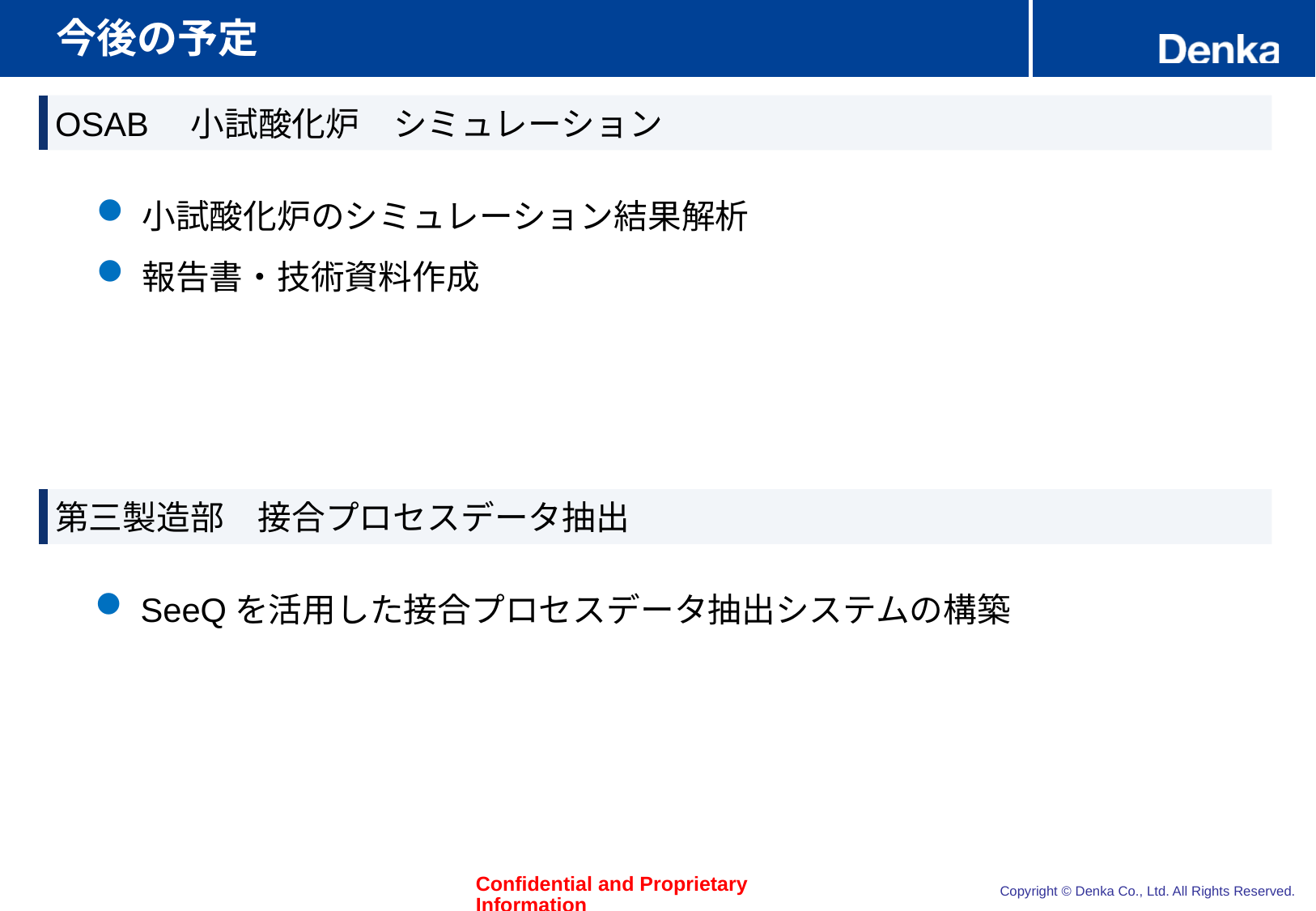

# 今後の予定
OSAB　小試酸化炉　シミュレーション

小試酸化炉のシミュレーション結果解析
報告書・技術資料作成
第三製造部　接合プロセスデータ抽出

SeeQを活用した接合プロセスデータ抽出システムの構築